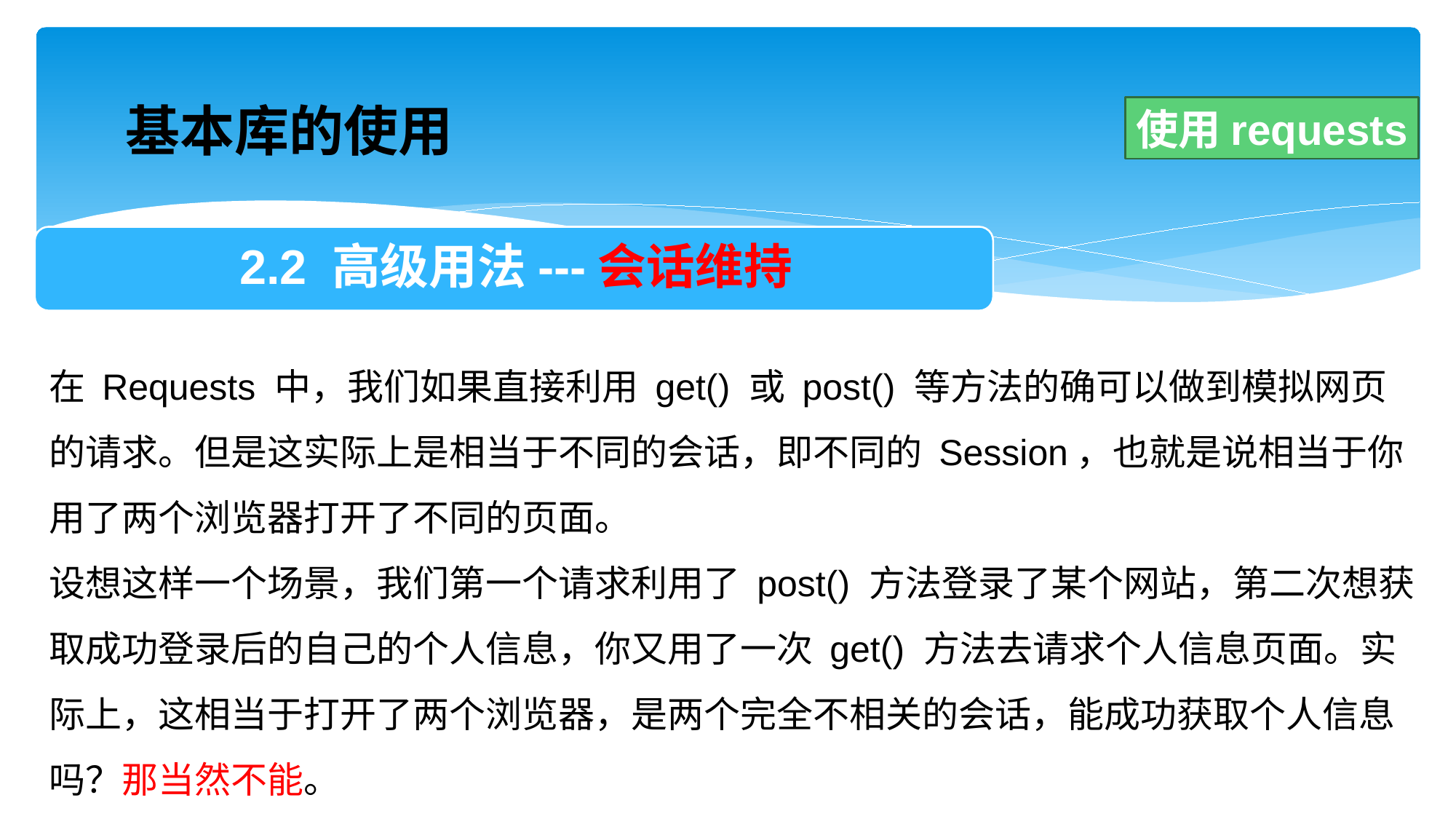

基本库的使用
使用requests
2.2 高级用法---会话维持
在 Requests 中，我们如果直接利用 get() 或 post() 等方法的确可以做到模拟网页的请求。但是这实际上是相当于不同的会话，即不同的 Session，也就是说相当于你用了两个浏览器打开了不同的页面。
设想这样一个场景，我们第一个请求利用了 post() 方法登录了某个网站，第二次想获取成功登录后的自己的个人信息，你又用了一次 get() 方法去请求个人信息页面。实际上，这相当于打开了两个浏览器，是两个完全不相关的会话，能成功获取个人信息吗？那当然不能。